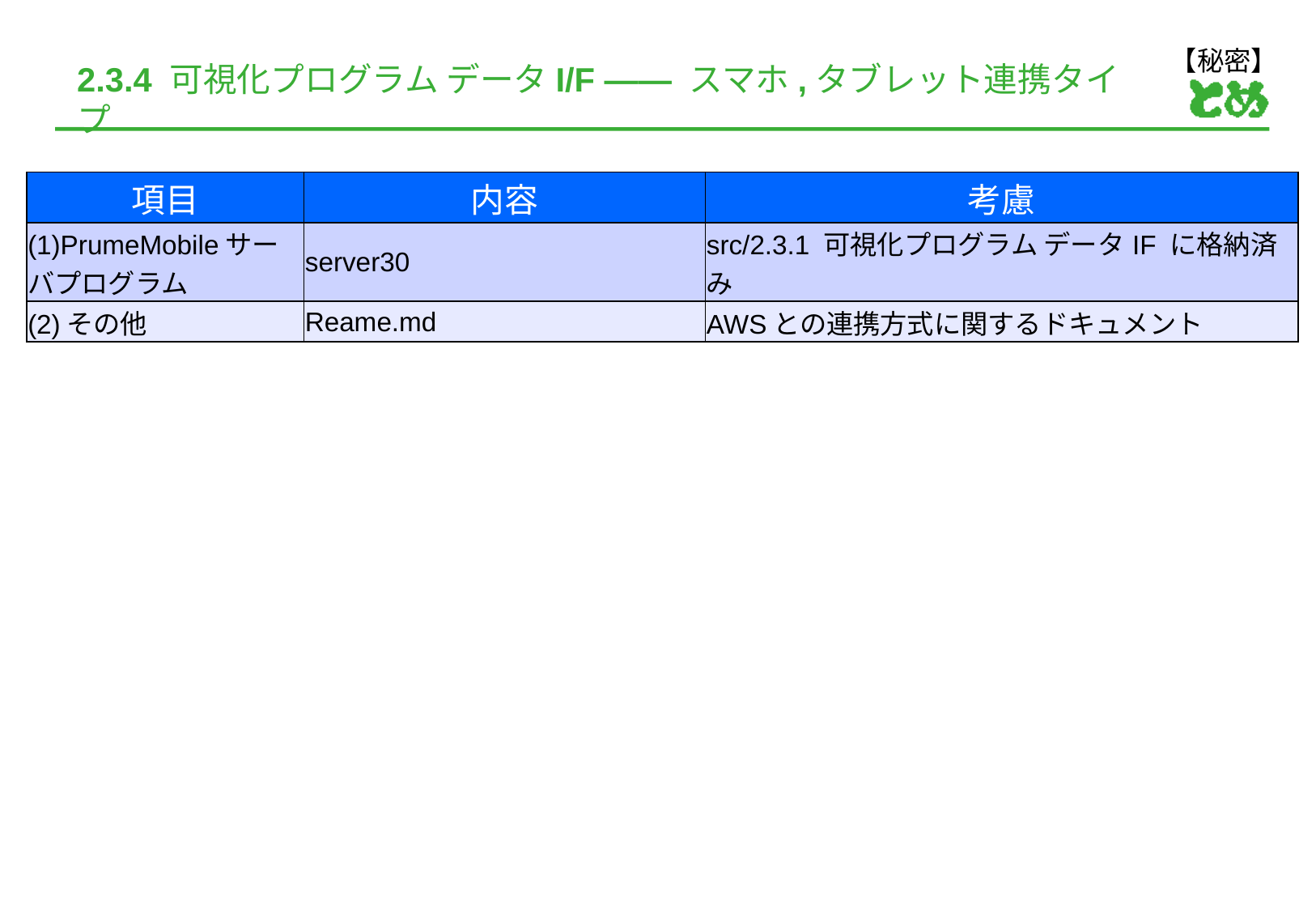

【秘密】
# 2.3.4 可視化プログラム データI/F ―― スマホ,タブレット連携タイプ
| 項目 | 内容 | 考慮 |
| --- | --- | --- |
| (1)PrumeMobileサーバプログラム | server30 | src/2.3.1 可視化プログラム データIF に格納済み |
| (2)その他 | Reame.md | AWSとの連携方式に関するドキュメント |